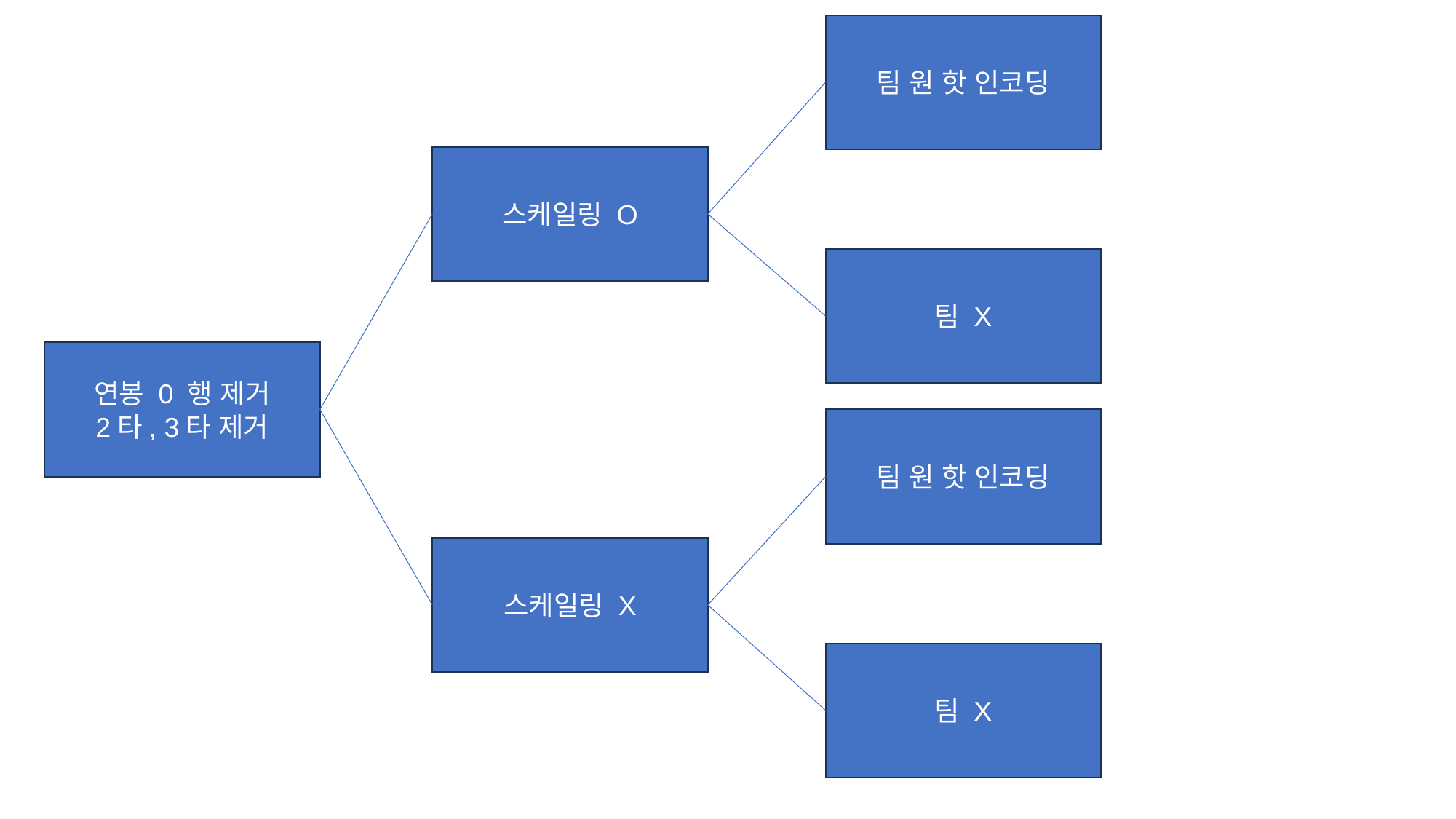

팀 원 핫 인코딩
스케일링 O
팀 X
연봉 0 행 제거
2타, 3타 제거
팀 원 핫 인코딩
스케일링 X
팀 X